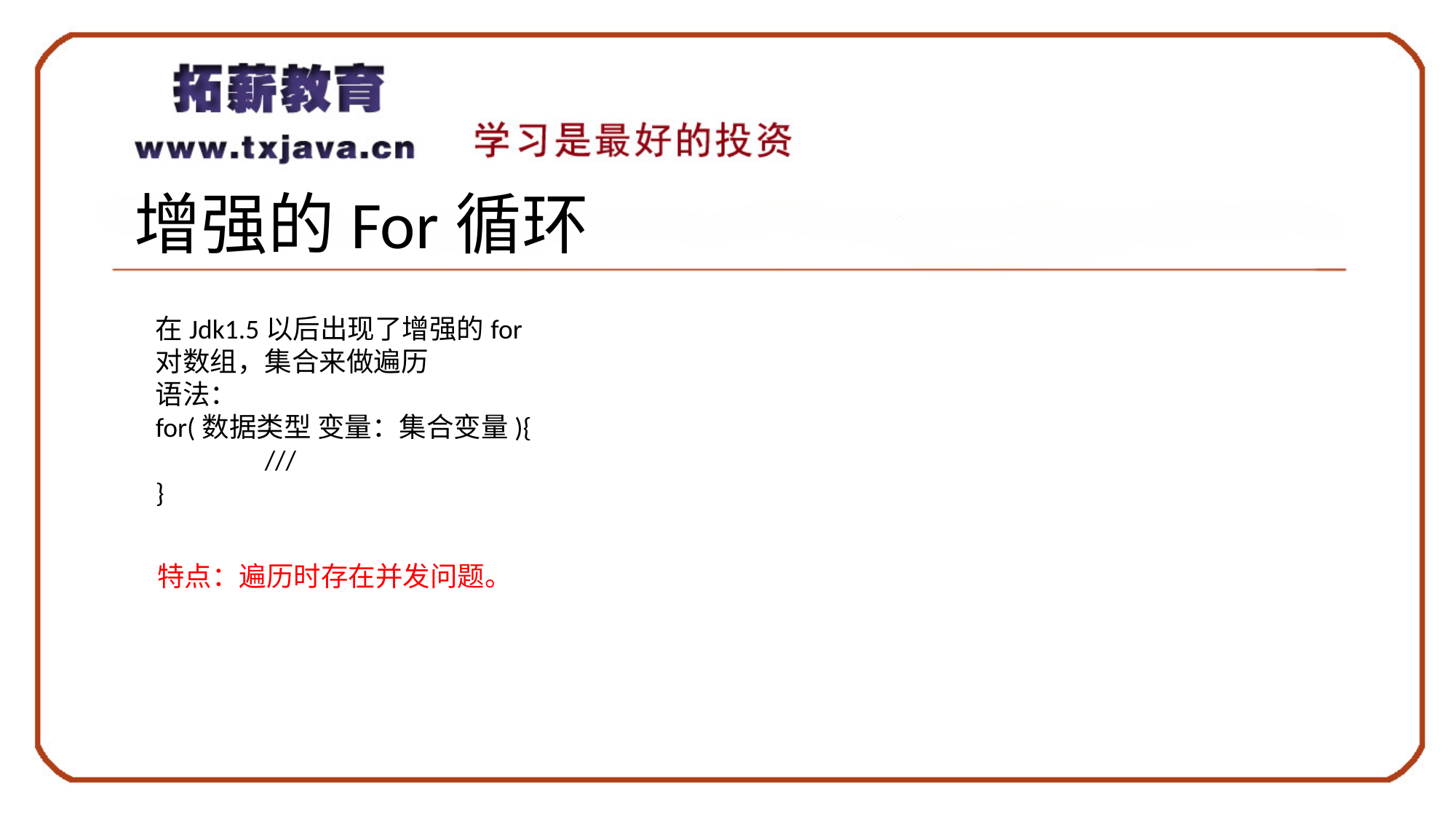

# 增强的For循环
在Jdk1.5以后出现了增强的for
对数组，集合来做遍历
语法：
for(数据类型 变量：集合变量){
	///
}
特点：遍历时存在并发问题。